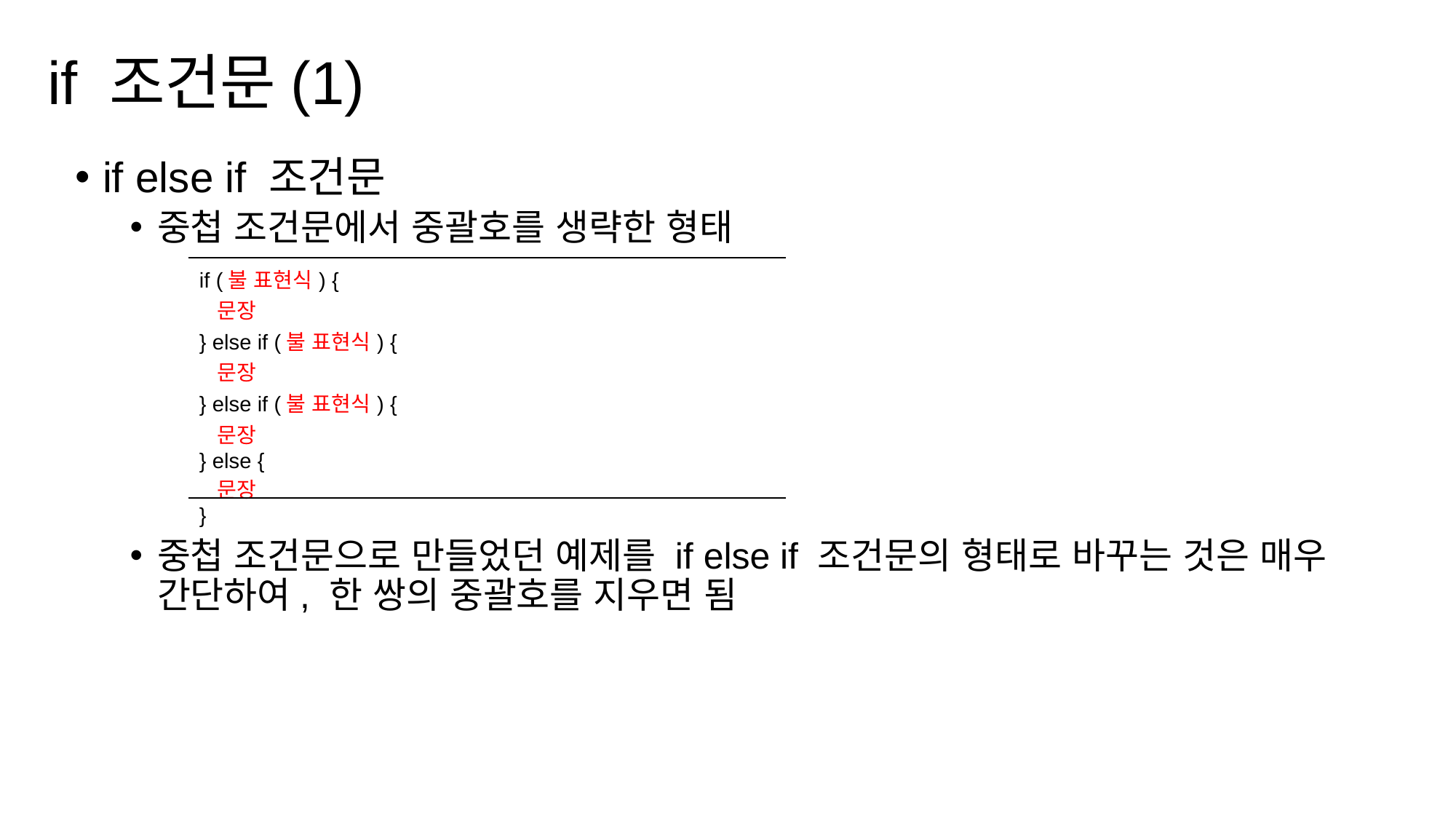

if 조건문(1)
if else if 조건문
중첩 조건문에서 중괄호를 생략한 형태

중첩 조건문으로 만들었던 예제를 if else if 조건문의 형태로 바꾸는 것은 매우 간단하여, 한 쌍의 중괄호를 지우면 됨

| if (불 표현식) { 문장 } else if (불 표현식) { 문장 } else if (불 표현식) { 문장 } else { 문장 } |
| --- |